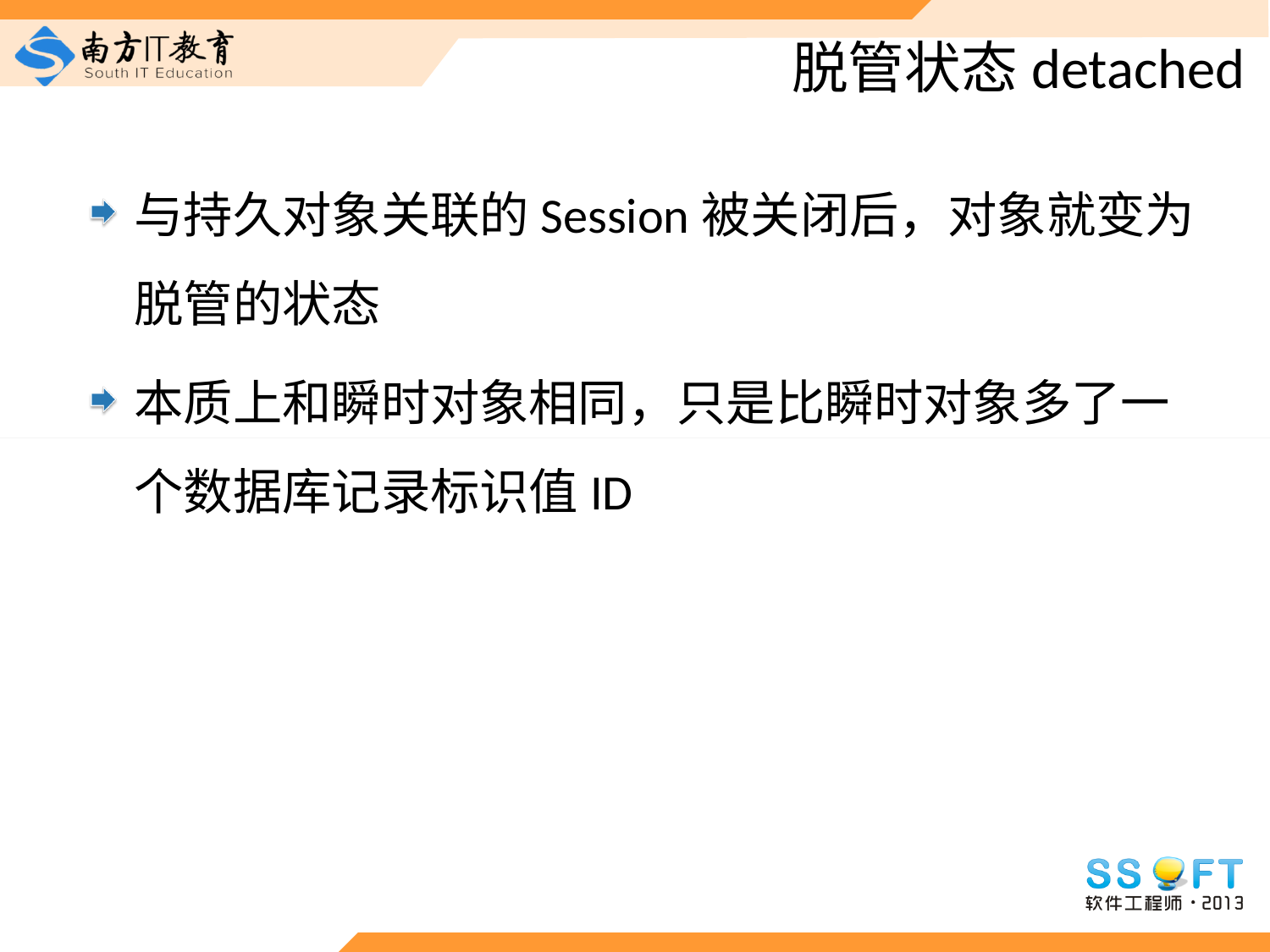

# 脱管状态detached
与持久对象关联的Session被关闭后，对象就变为脱管的状态
本质上和瞬时对象相同，只是比瞬时对象多了一个数据库记录标识值ID